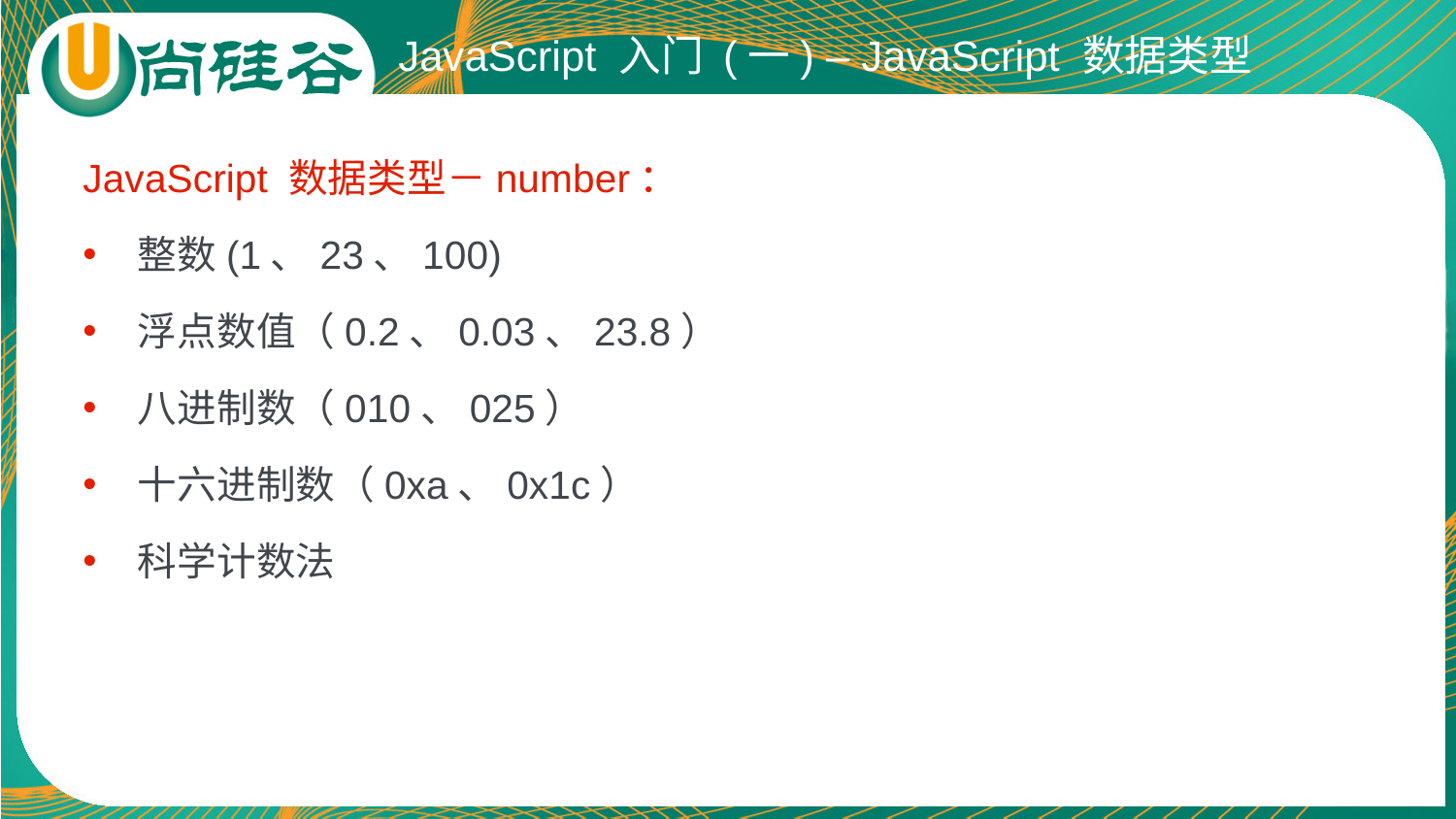

# JavaScript 入门 (一) – JavaScript 数据类型
JavaScript 数据类型－number：
整数(1、23、100)
浮点数值（0.2、0.03、23.8）
八进制数（010、025）
十六进制数（0xa、0x1c）
科学计数法